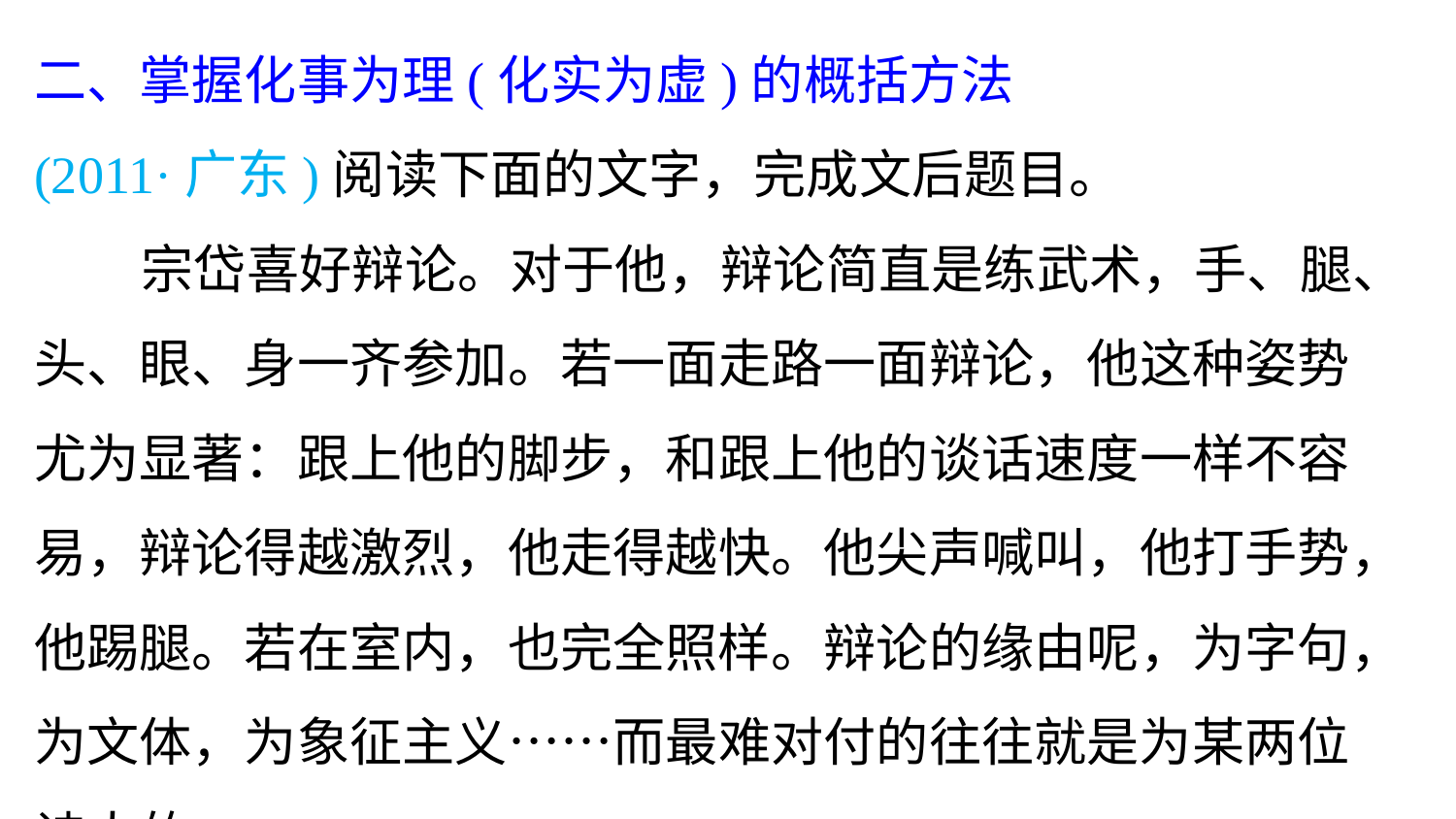

二、掌握化事为理(化实为虚)的概括方法
(2011·广东)阅读下面的文字，完成文后题目。
        宗岱喜好辩论。对于他，辩论简直是练武术，手、腿、头、眼、身一齐参加。若一面走路一面辩论，他这种姿势尤为显著：跟上他的脚步，和跟上他的谈话速度一样不容易，辩论得越激烈，他走得越快。他尖声喊叫，他打手势，他踢腿。若在室内，也完全照样。辩论的缘由呢，为字句，为文体，为象征主义……而最难对付的往往就是为某两位诗人的